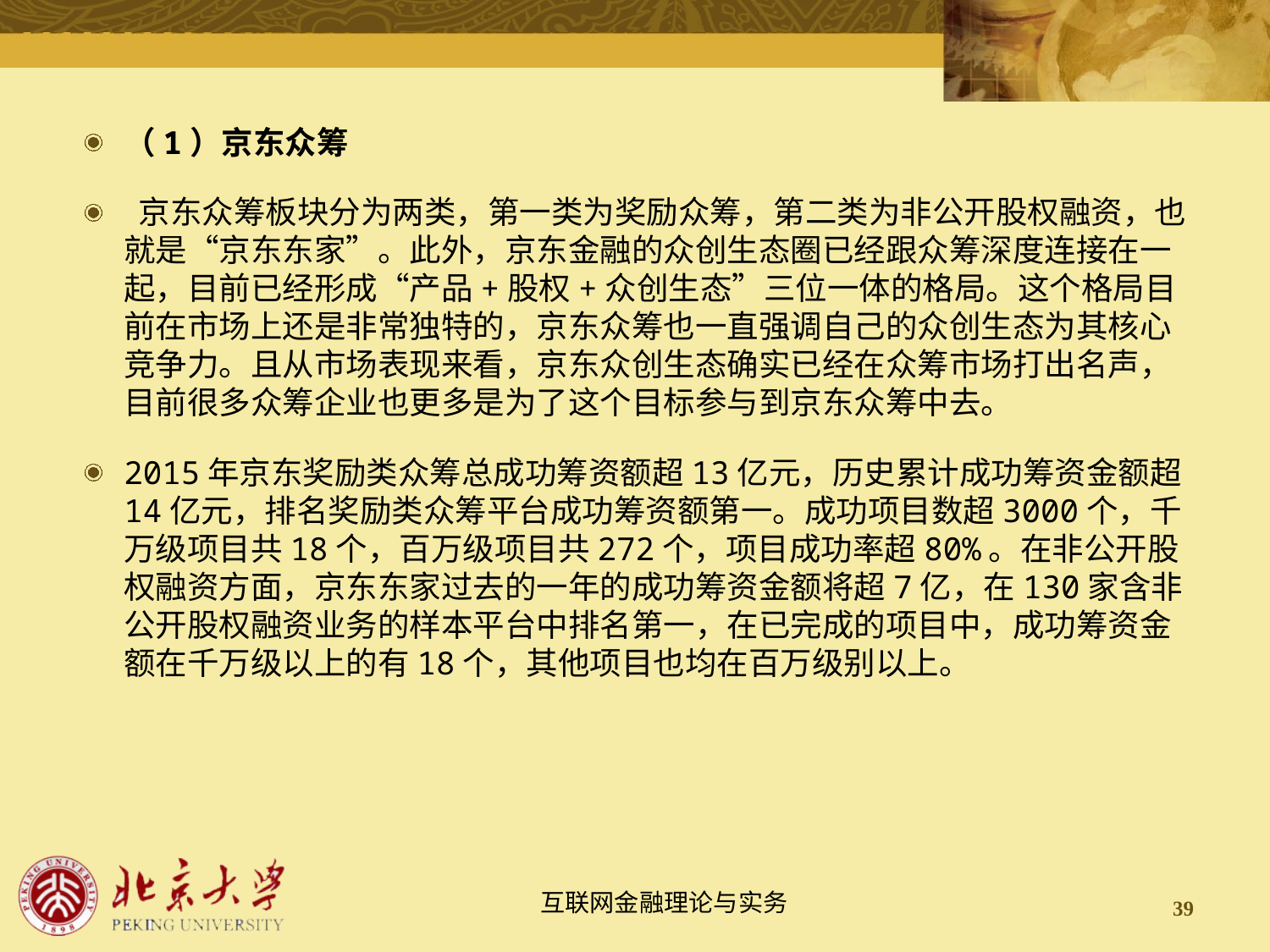

（1）京东众筹
 京东众筹板块分为两类，第一类为奖励众筹，第二类为非公开股权融资，也就是“京东东家”。此外，京东金融的众创生态圈已经跟众筹深度连接在一起，目前已经形成“产品+股权+众创生态”三位一体的格局。这个格局目前在市场上还是非常独特的，京东众筹也一直强调自己的众创生态为其核心竞争力。且从市场表现来看，京东众创生态确实已经在众筹市场打出名声，目前很多众筹企业也更多是为了这个目标参与到京东众筹中去。
2015年京东奖励类众筹总成功筹资额超13亿元，历史累计成功筹资金额超14亿元，排名奖励类众筹平台成功筹资额第一。成功项目数超3000个，千万级项目共18个，百万级项目共272个，项目成功率超80%。在非公开股权融资方面，京东东家过去的一年的成功筹资金额将超7亿，在130家含非公开股权融资业务的样本平台中排名第一，在已完成的项目中，成功筹资金额在千万级以上的有18个，其他项目也均在百万级别以上。
39